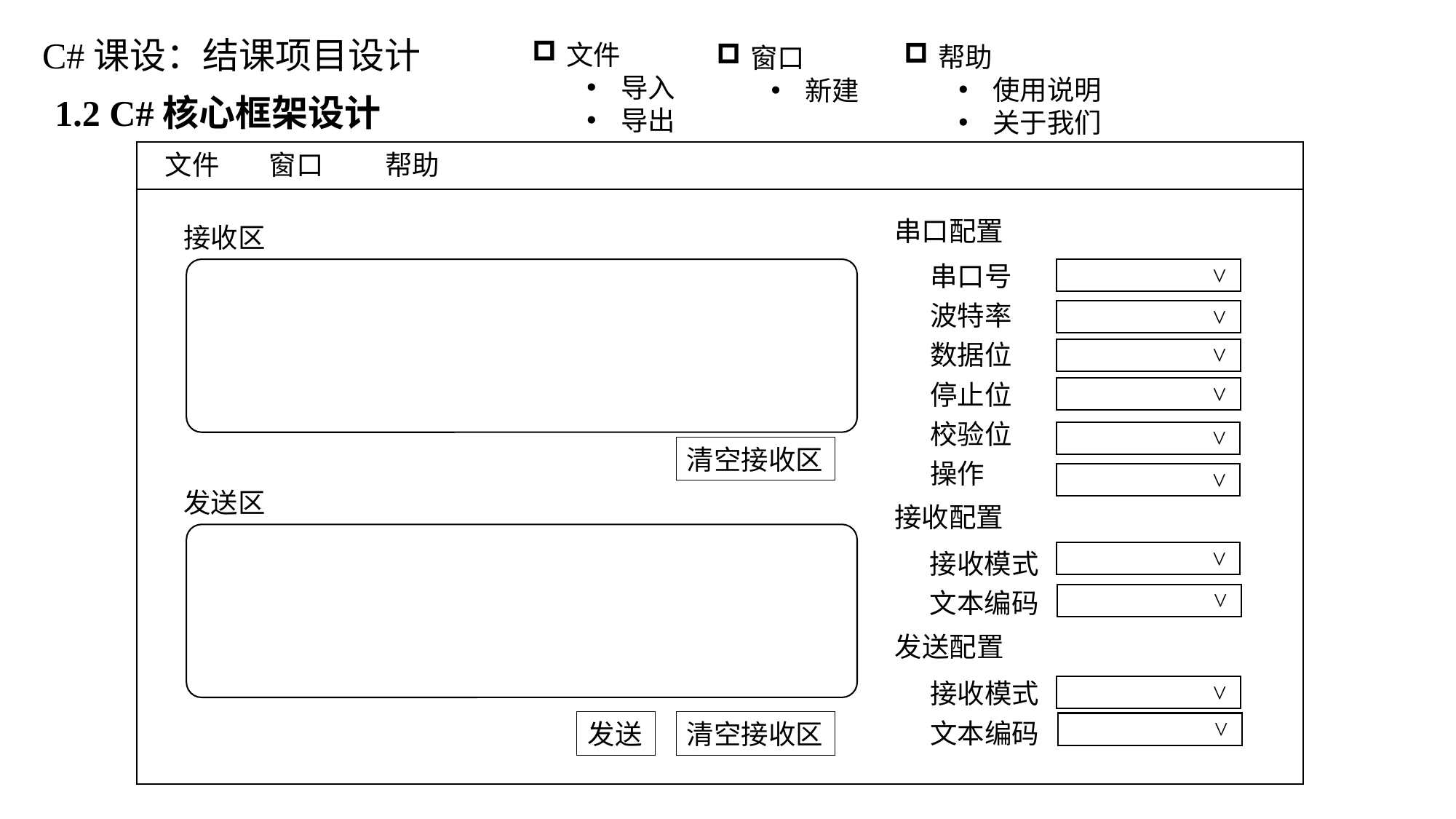

C#课设：结课项目设计
文件
导入
导出

帮助
使用说明
关于我们
窗口
新建
1.2 C#核心框架设计

文件        窗口          帮助
串口配置
接收区
串口号
波特率
数据位
停止位
校验位
操作
^

^

^

^

^

清空接收区
^

发送区
接收配置

接收模式
文本编码
^

^

发送配置
接收模式
文本编码
^

^

发送
清空接收区